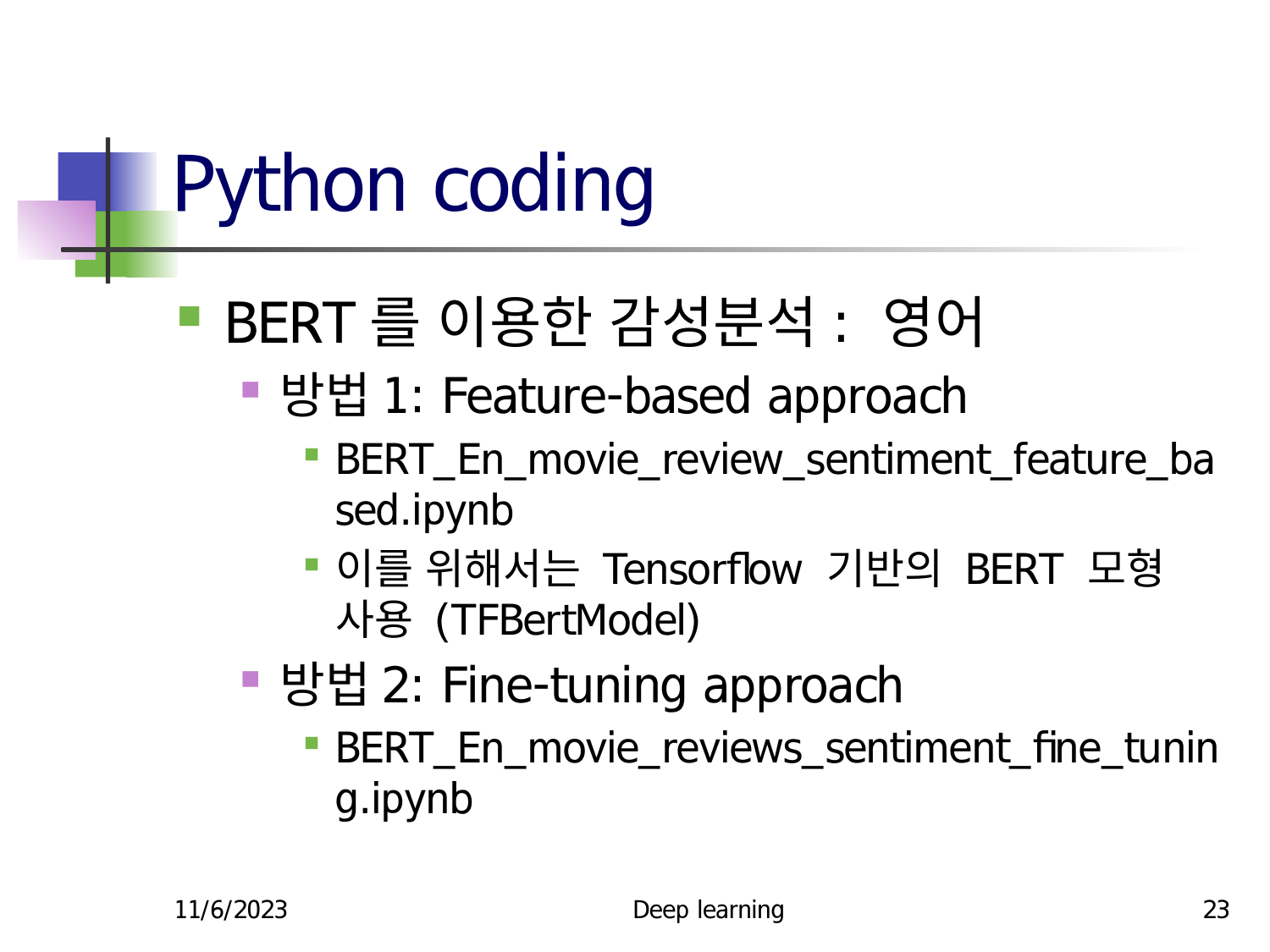

# Python coding
BERT를 이용한 감성분석: 영어
방법1: Feature-based approach
BERT_En_movie_review_sentiment_feature_based.ipynb
이를 위해서는 Tensorflow 기반의 BERT 모형 사용 (TFBertModel)
방법2: Fine-tuning approach
BERT_En_movie_reviews_sentiment_fine_tuning.ipynb
11/6/2023
Deep learning
23